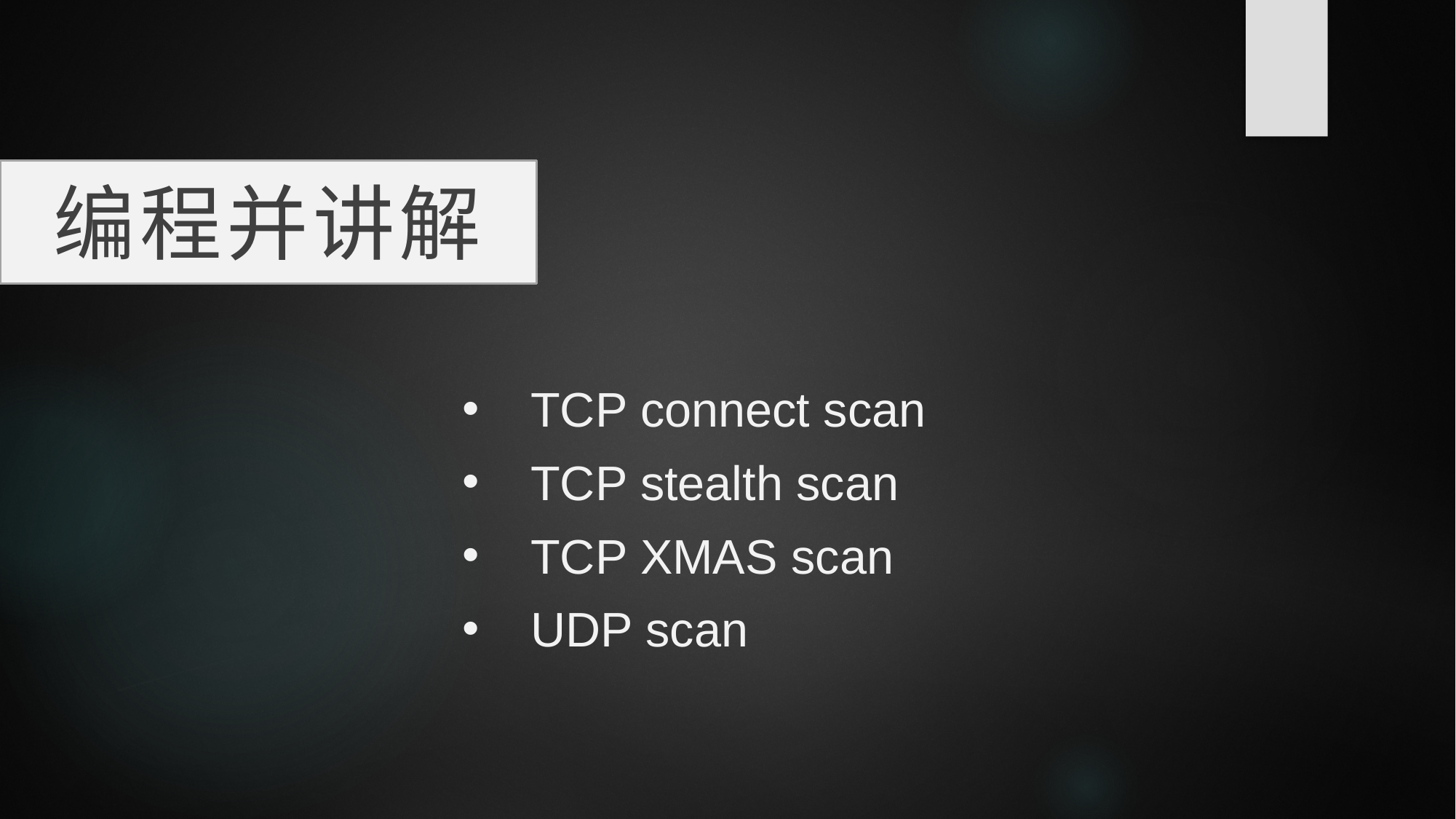

编程并讲解
TCP connect scan
TCP stealth scan
TCP XMAS scan
UDP scan